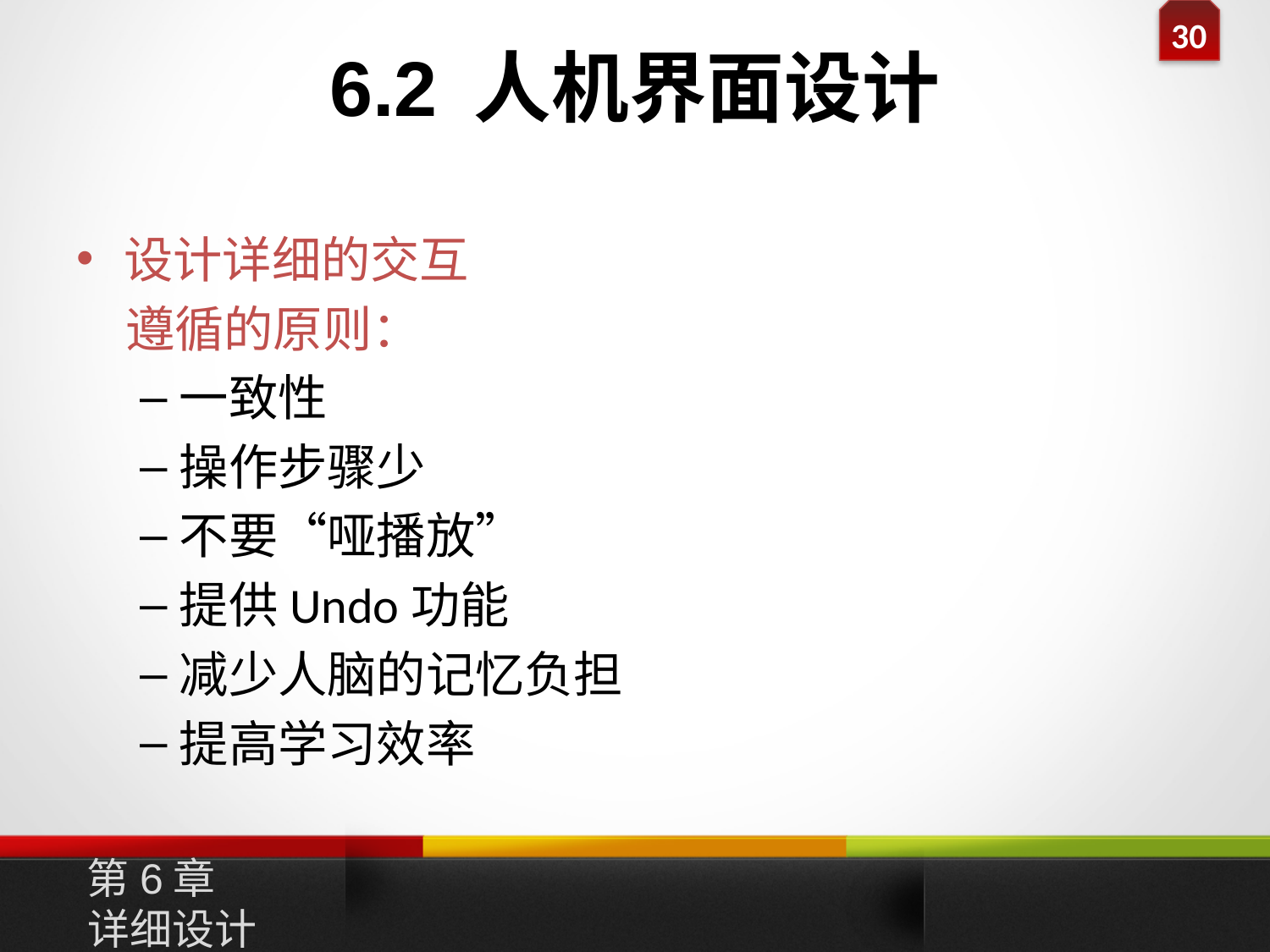

6.2 人机界面设计
设计详细的交互
　遵循的原则：
一致性
操作步骤少
不要“哑播放”
提供Undo功能
减少人脑的记忆负担
提高学习效率

第6章
详细设计